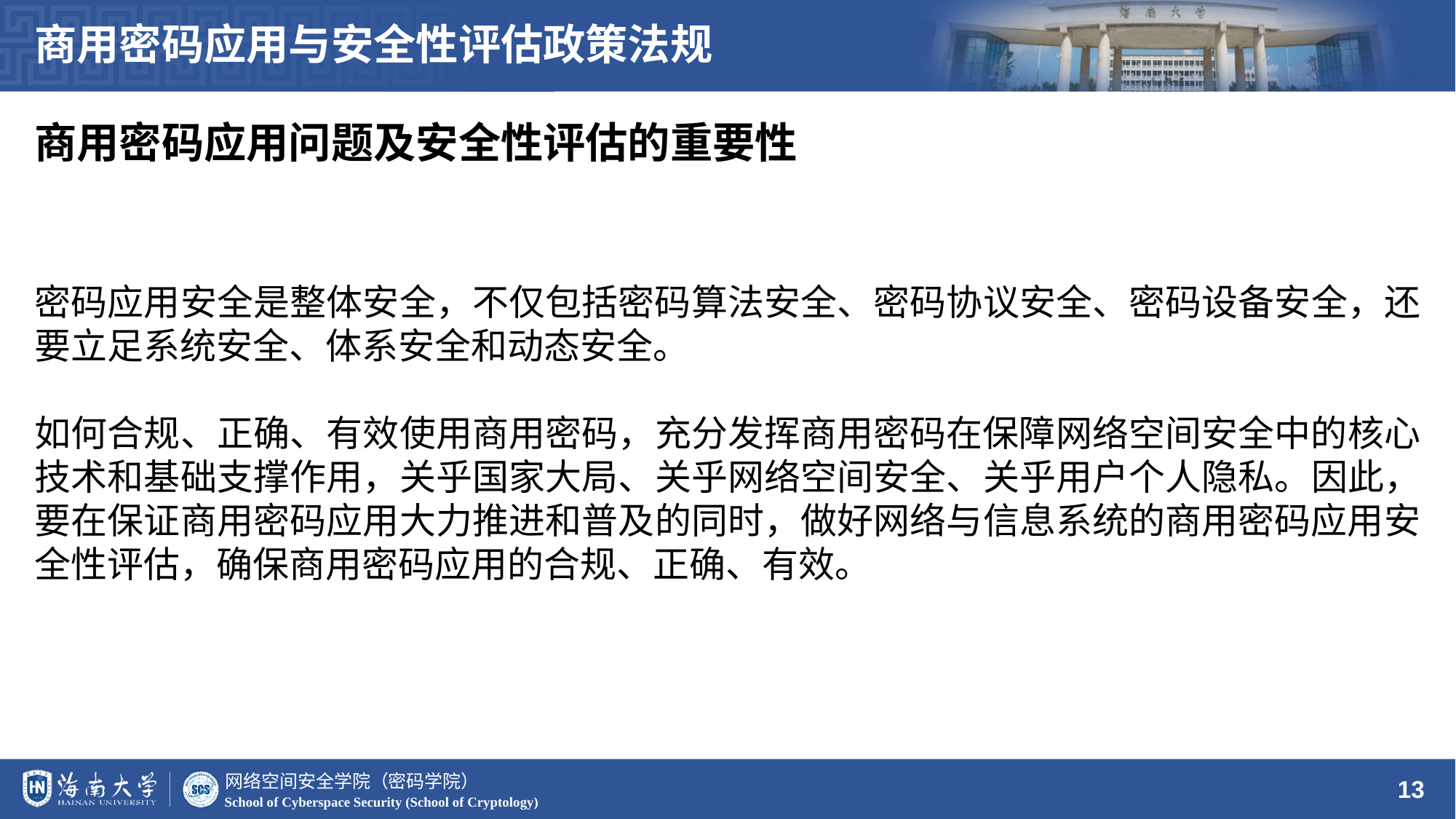

商用密码应用与安全性评估政策法规

商用密码应用问题及安全性评估的重要性

密码应用安全是整体安全，不仅包括密码算法安全、密码协议安全、密码设备安全，还要立足系统安全、体系安全和动态安全。

如何合规、正确、有效使用商用密码，充分发挥商用密码在保障网络空间安全中的核心技术和基础支撑作用，关乎国家大局、关乎网络空间安全、关乎用户个人隐私。因此，要在保证商用密码应用大力推进和普及的同时，做好网络与信息系统的商用密码应用安全性评估，确保商用密码应用的合规、正确、有效。
13